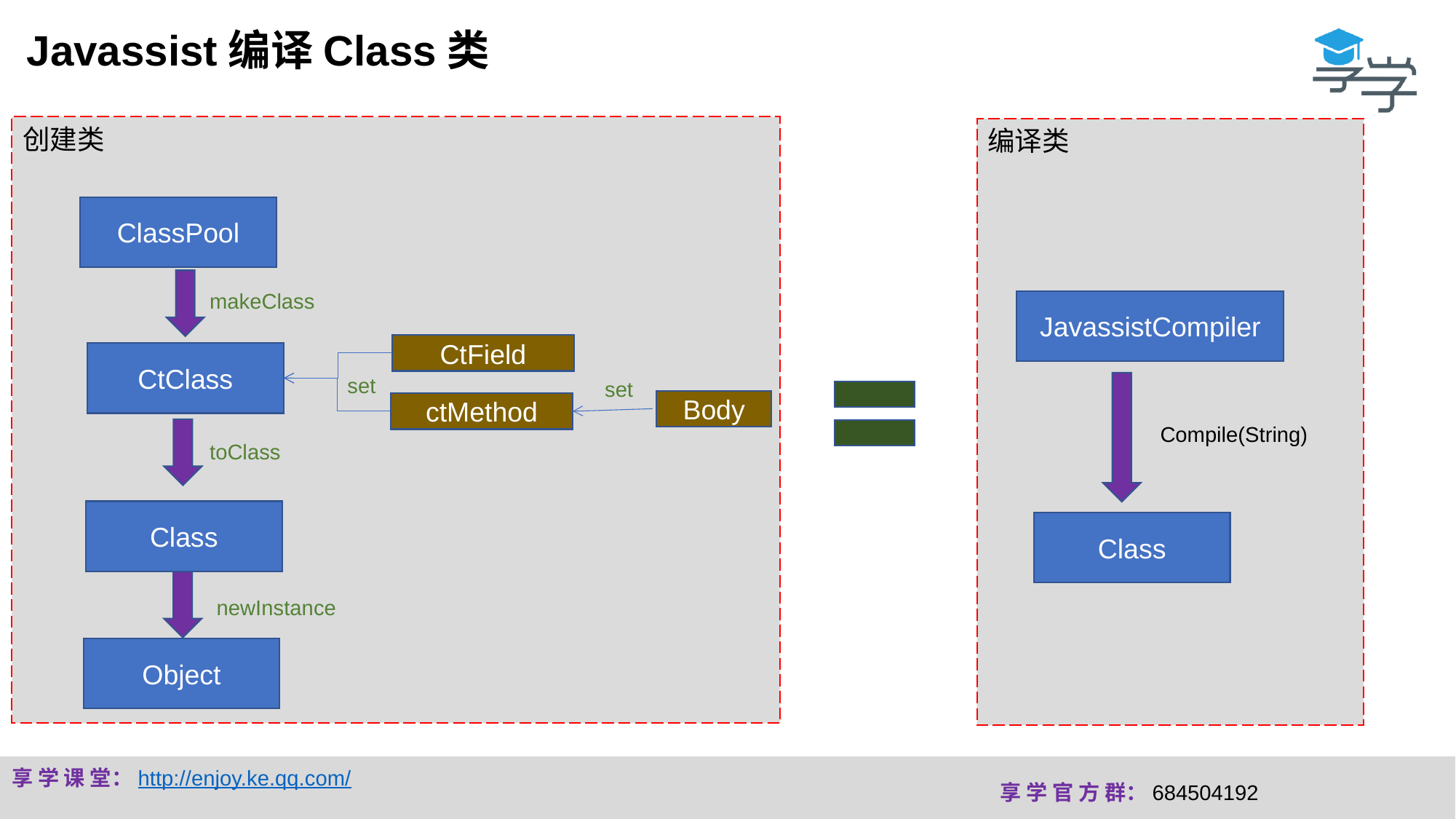

Javassist编译Class类
创建类
编译类
ClassPool

makeClass
JavassistCompiler
CtField
CtClass

set
set

Body
ctMethod
Compile(String)

toClass
Class
Class

newInstance
Object